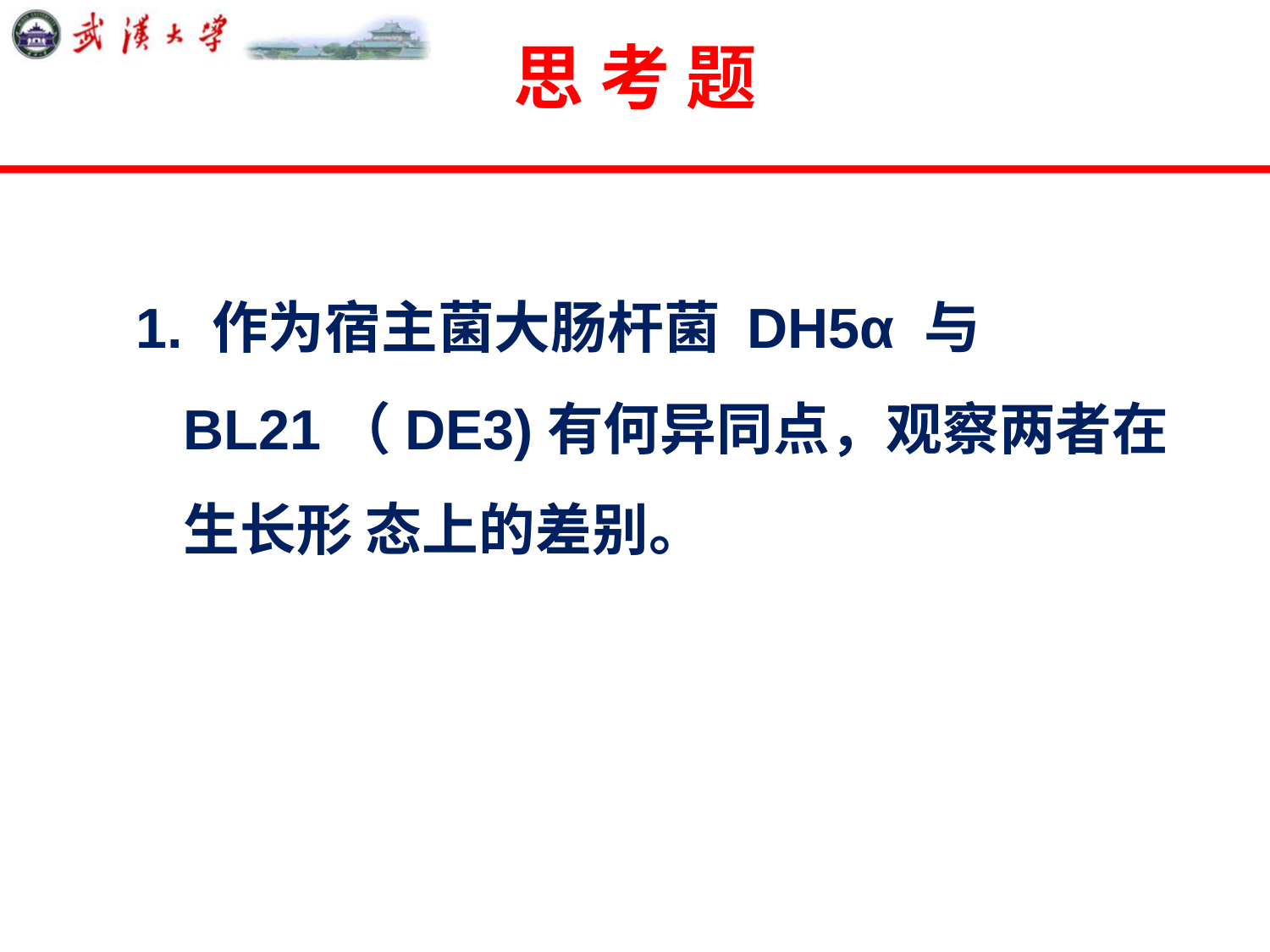

# 思 考 题
1. 作为宿主菌大肠杆菌 DH5α 与 BL21（DE3)有何异同点，观察两者在生长形 态上的差别。